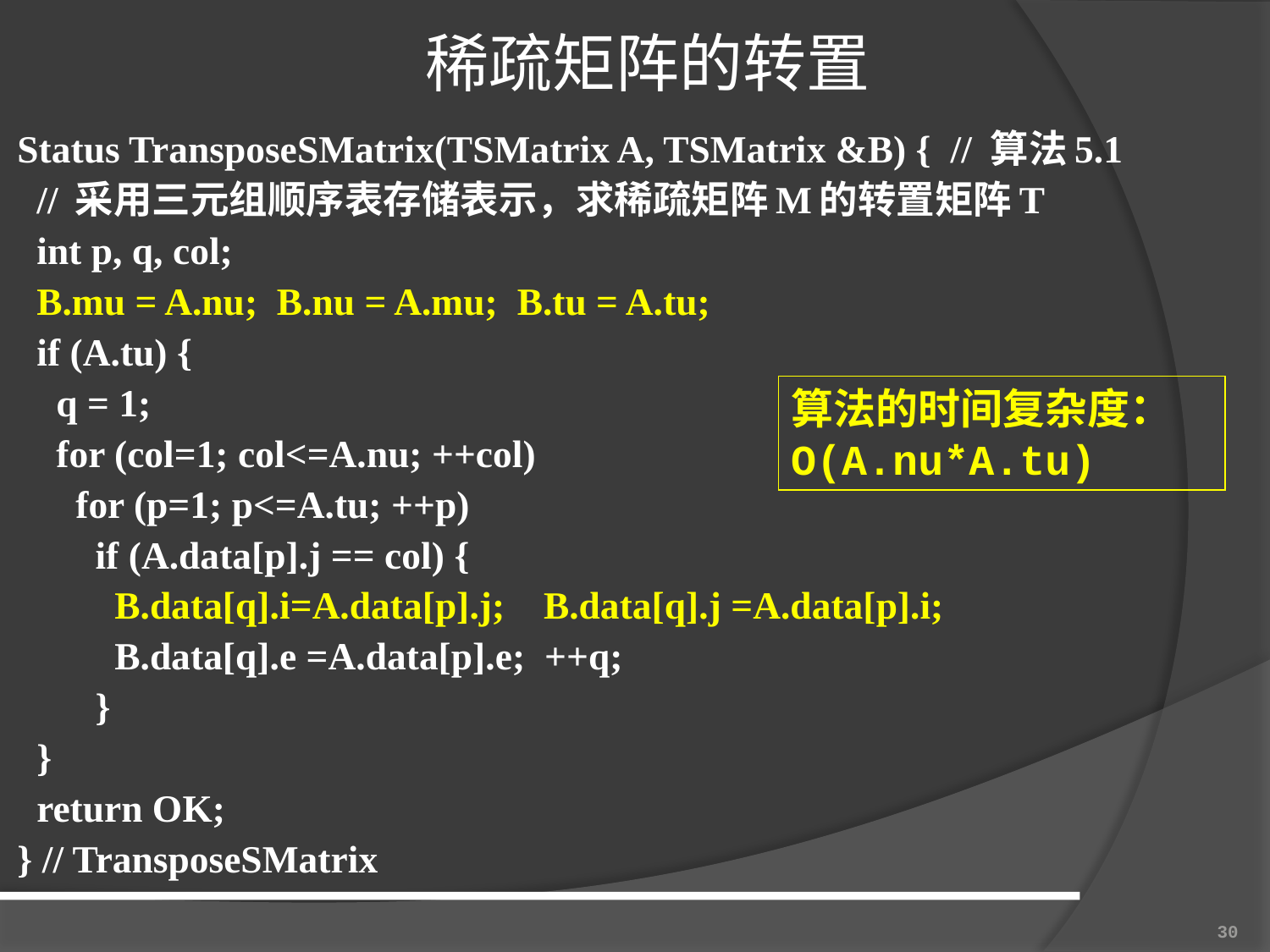

# 稀疏矩阵的转置
Status TransposeSMatrix(TSMatrix A, TSMatrix &B) {  // 算法5.1
  // 采用三元组顺序表存储表示，求稀疏矩阵M的转置矩阵T
  int p, q, col;
  B.mu = A.nu;  B.nu = A.mu;  B.tu = A.tu;
  if (A.tu) {
    q = 1;
    for (col=1; col<=A.nu; ++col)
      for (p=1; p<=A.tu; ++p)
        if (A.data[p].j == col) {
          B.data[q].i=A.data[p].j;    B.data[q].j =A.data[p].i;
          B.data[q].e =A.data[p].e;  ++q;
        }
  }
  return OK;
} // TransposeSMatrix
算法的时间复杂度：O(A.nu*A.tu)
30